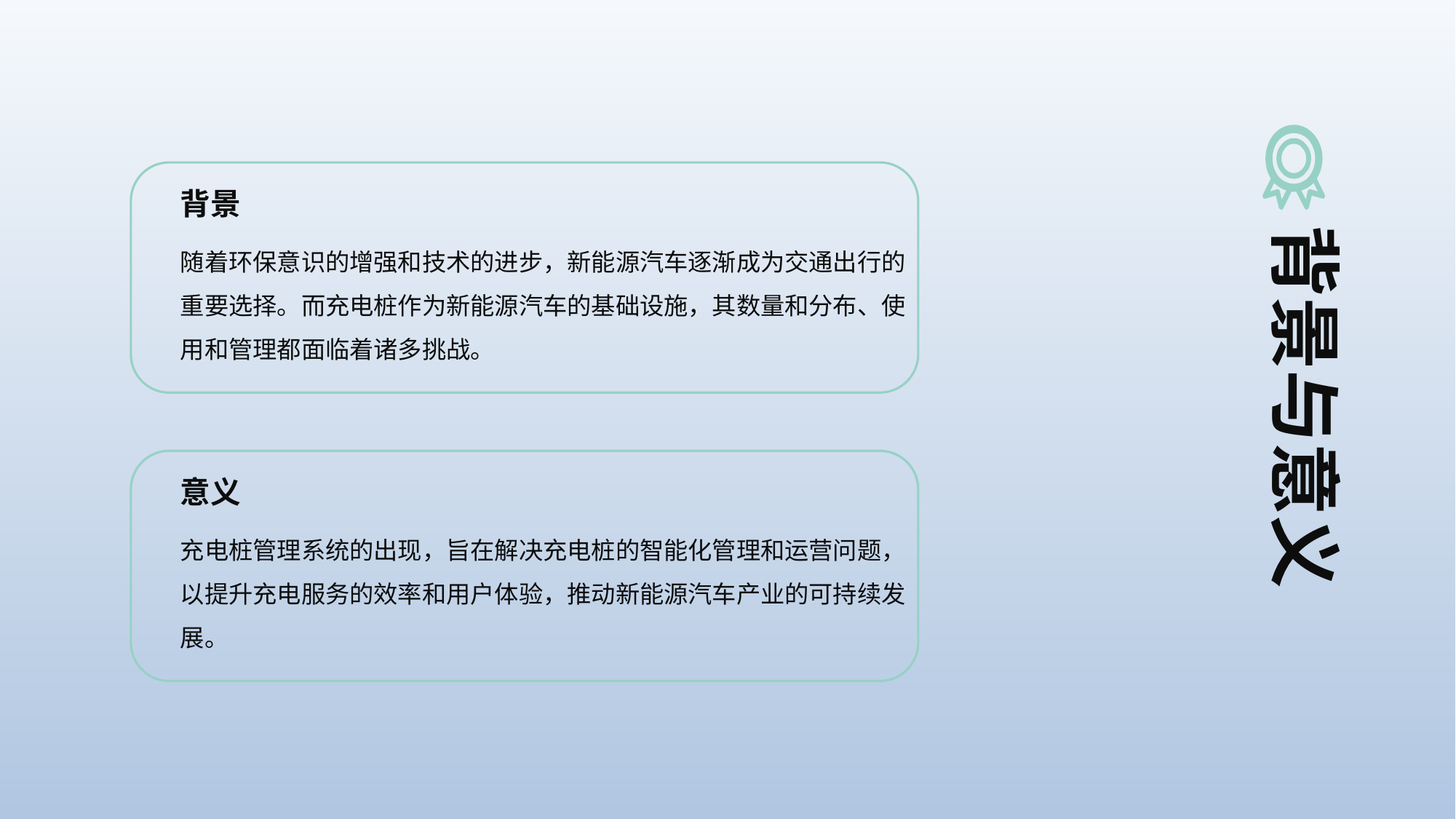

背景与意义

背景
随着环保意识的增强和技术的进步，新能源汽车逐渐成为交通出行的重要选择。而充电桩作为新能源汽车的基础设施，其数量和分布、使用和管理都面临着诸多挑战。

意义
充电桩管理系统的出现，旨在解决充电桩的智能化管理和运营问题，以提升充电服务的效率和用户体验，推动新能源汽车产业的可持续发展。